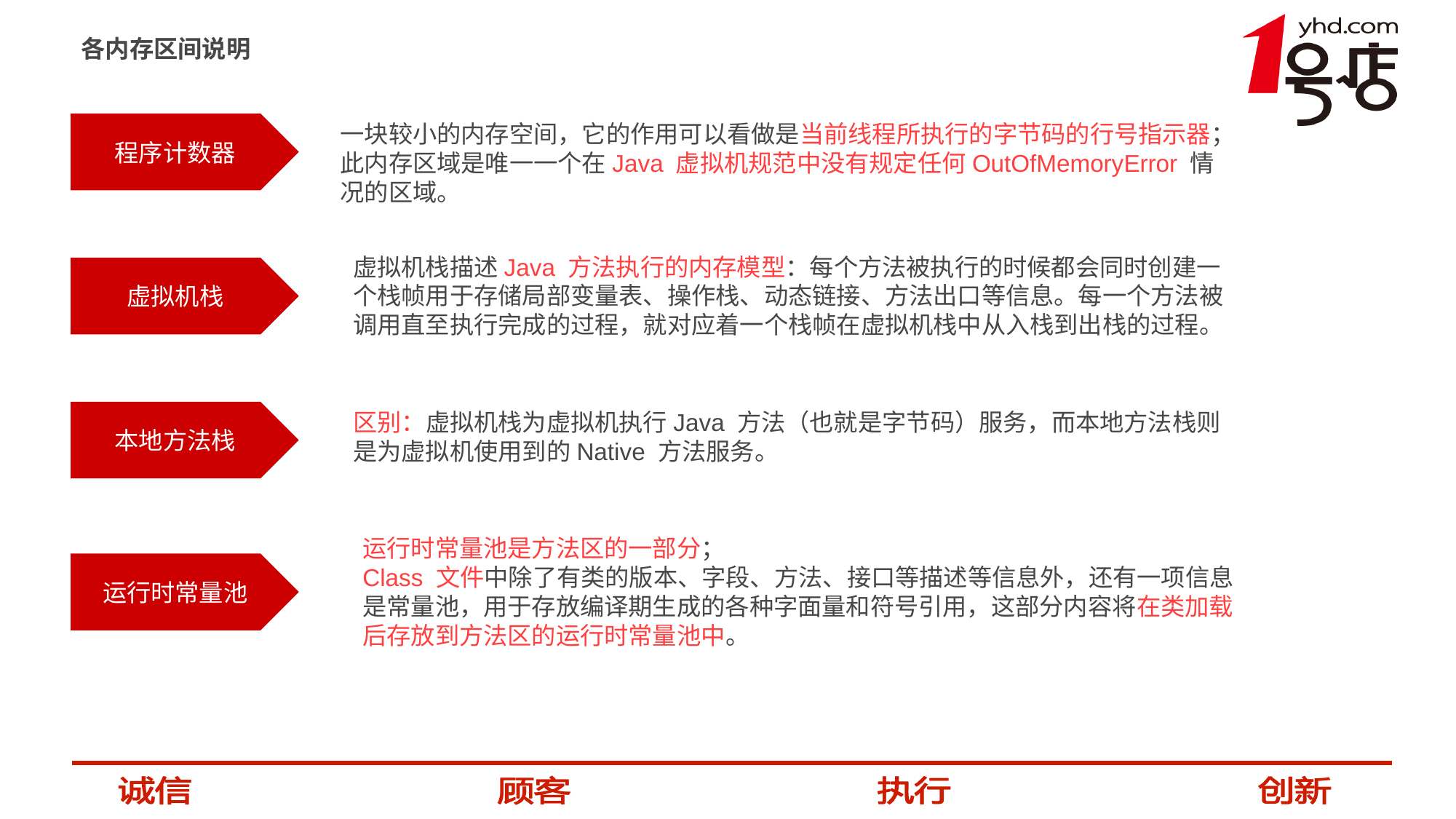

各内存区间说明
一块较小的内存空间，它的作用可以看做是当前线程所执行的字节码的行号指示器；
此内存区域是唯一一个在Java 虚拟机规范中没有规定任何OutOfMemoryError 情况的区域。
程序计数器
虚拟机栈描述Java 方法执行的内存模型：每个方法被执行的时候都会同时创建一个栈帧用于存储局部变量表、操作栈、动态链接、方法出口等信息。每一个方法被调用直至执行完成的过程，就对应着一个栈帧在虚拟机栈中从入栈到出栈的过程。
虚拟机栈
本地方法栈
区别：虚拟机栈为虚拟机执行Java 方法（也就是字节码）服务，而本地方法栈则是为虚拟机使用到的Native 方法服务。
运行时常量池是方法区的一部分；
Class 文件中除了有类的版本、字段、方法、接口等描述等信息外，还有一项信息是常量池，用于存放编译期生成的各种字面量和符号引用，这部分内容将在类加载后存放到方法区的运行时常量池中。
运行时常量池